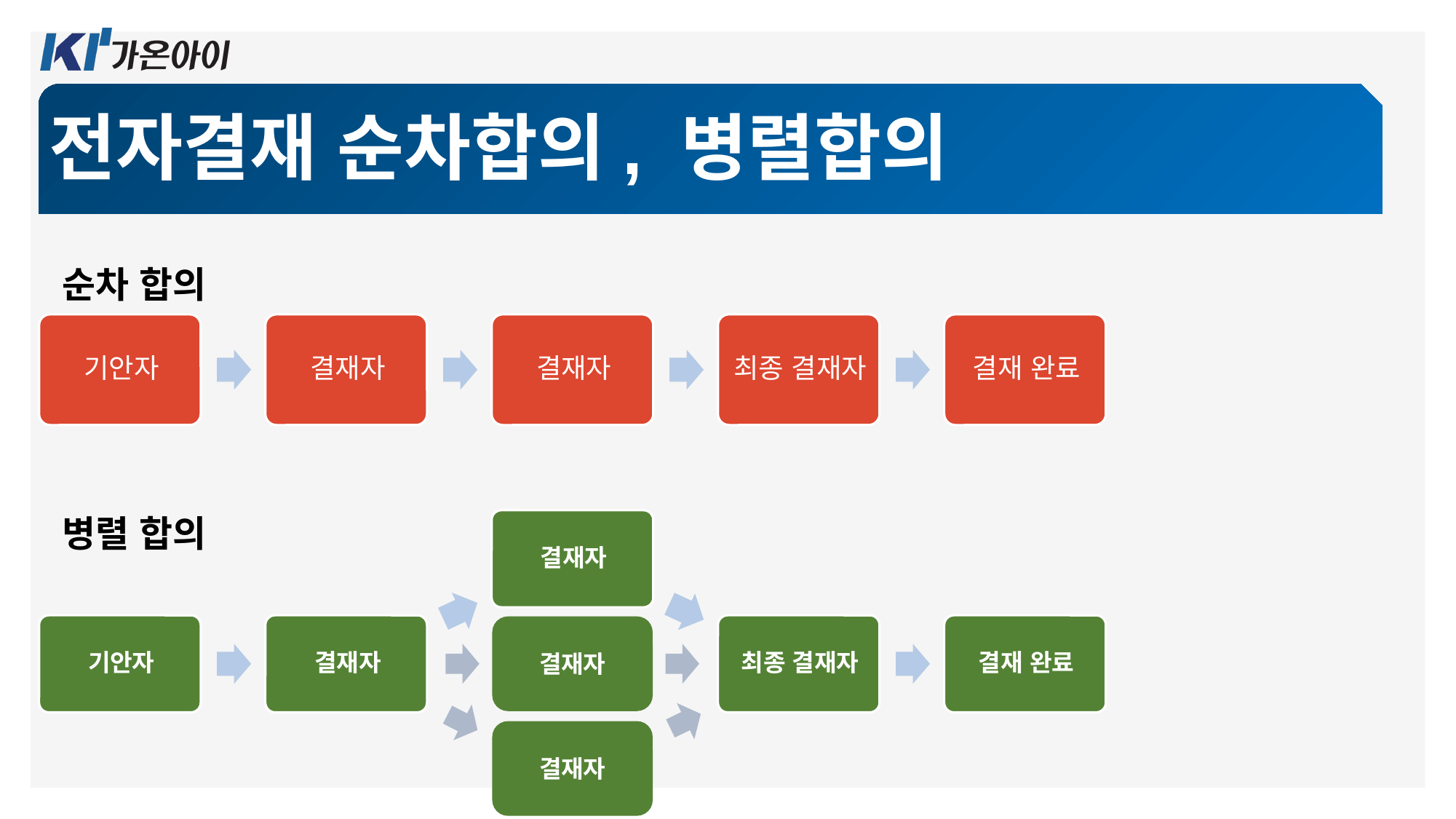

전자결재 순차합의, 병렬합의
기안자

결재자

결재자

최종 결재자

결재 완료
순차 합의
병렬 합의
기안자

결재자

결재자

최종 결재자

결재 완료
결재자

결재자